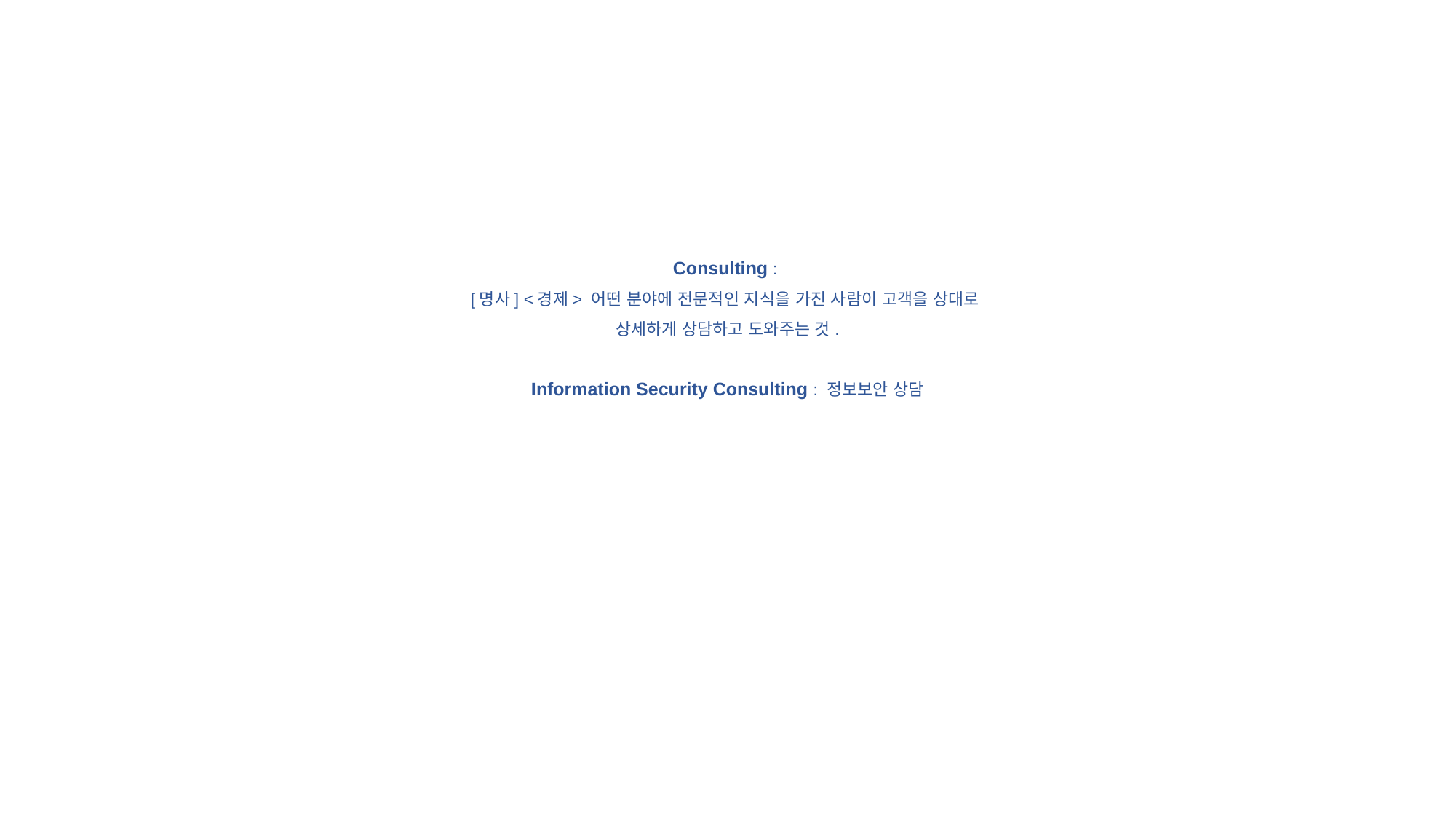

Consulting :
[명사] <경제> 어떤 분야에 전문적인 지식을 가진 사람이 고객을 상대로
상세하게 상담하고 도와주는 것.

Information Security Consulting : 정보보안 상담